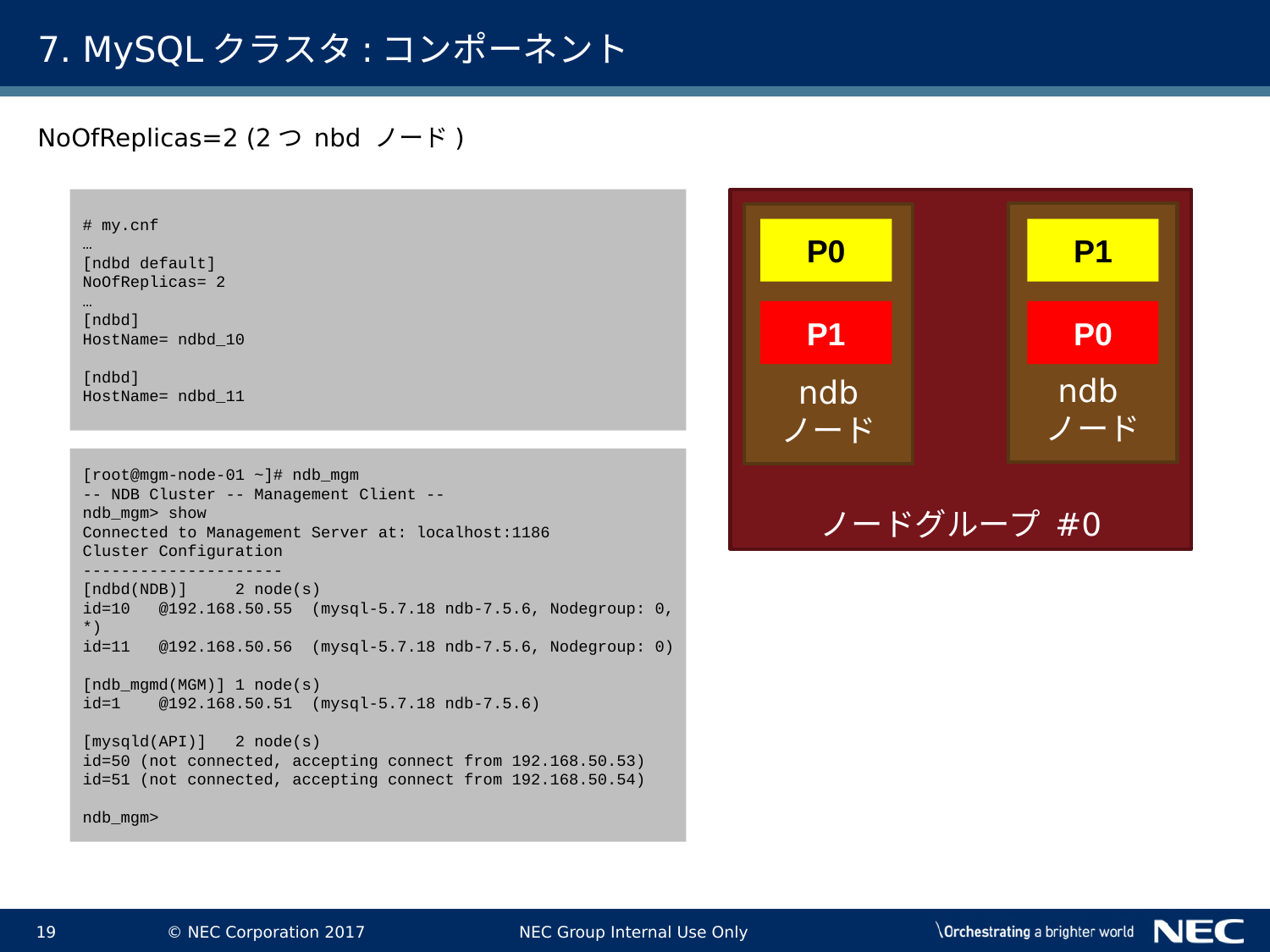

# 7. MySQLクラスタ:コンポーネント
NoOfReplicas=2 (2つ nbd ノード)

# my.cnf
…
[ndbd default]
NoOfReplicas= 2
…
[ndbd]
HostName= ndbd_10

[ndbd]
HostName= ndbd_11
ノードグループ #0

ndb
ノード

ndb
ノード
P0
P1
P1
P0
[root@mgm-node-01 ~]# ndb_mgm
-- NDB Cluster -- Management Client --
ndb_mgm> show
Connected to Management Server at: localhost:1186
Cluster Configuration
---------------------
[ndbd(NDB)]     2 node(s)
id=10   @192.168.50.55  (mysql-5.7.18 ndb-7.5.6, Nodegroup: 0, *)
id=11   @192.168.50.56  (mysql-5.7.18 ndb-7.5.6, Nodegroup: 0)

[ndb_mgmd(MGM)] 1 node(s)
id=1    @192.168.50.51  (mysql-5.7.18 ndb-7.5.6)

[mysqld(API)]   2 node(s)
id=50 (not connected, accepting connect from 192.168.50.53)
id=51 (not connected, accepting connect from 192.168.50.54)

ndb_mgm>